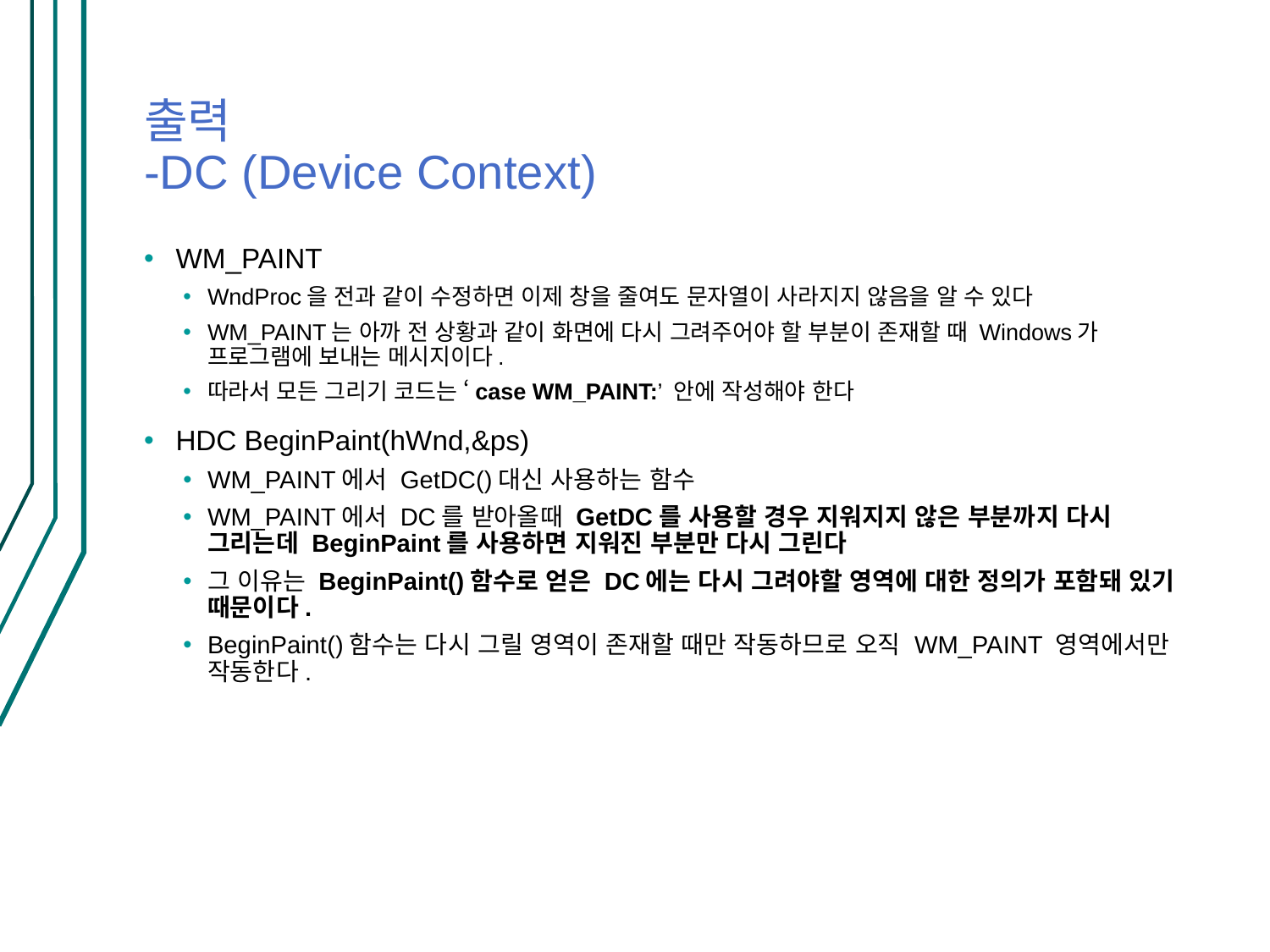

# 출력 -DC (Device Context)
WM_PAINT
WndProc을 전과 같이 수정하면 이제 창을 줄여도 문자열이 사라지지 않음을 알 수 있다
WM_PAINT는 아까 전 상황과 같이 화면에 다시 그려주어야 할 부분이 존재할 때 Windows가 프로그램에 보내는 메시지이다.
따라서 모든 그리기 코드는 ‘case WM_PAINT:’ 안에 작성해야 한다
HDC BeginPaint(hWnd,&ps)
WM_PAINT에서 GetDC()대신 사용하는 함수
WM_PAINT에서 DC를 받아올때 GetDC를 사용할 경우 지워지지 않은 부분까지 다시 그리는데 BeginPaint를 사용하면 지워진 부분만 다시 그린다
그 이유는 BeginPaint()함수로 얻은 DC에는 다시 그려야할 영역에 대한 정의가 포함돼 있기 때문이다.
BeginPaint()함수는 다시 그릴 영역이 존재할 때만 작동하므로 오직 WM_PAINT 영역에서만 작동한다.